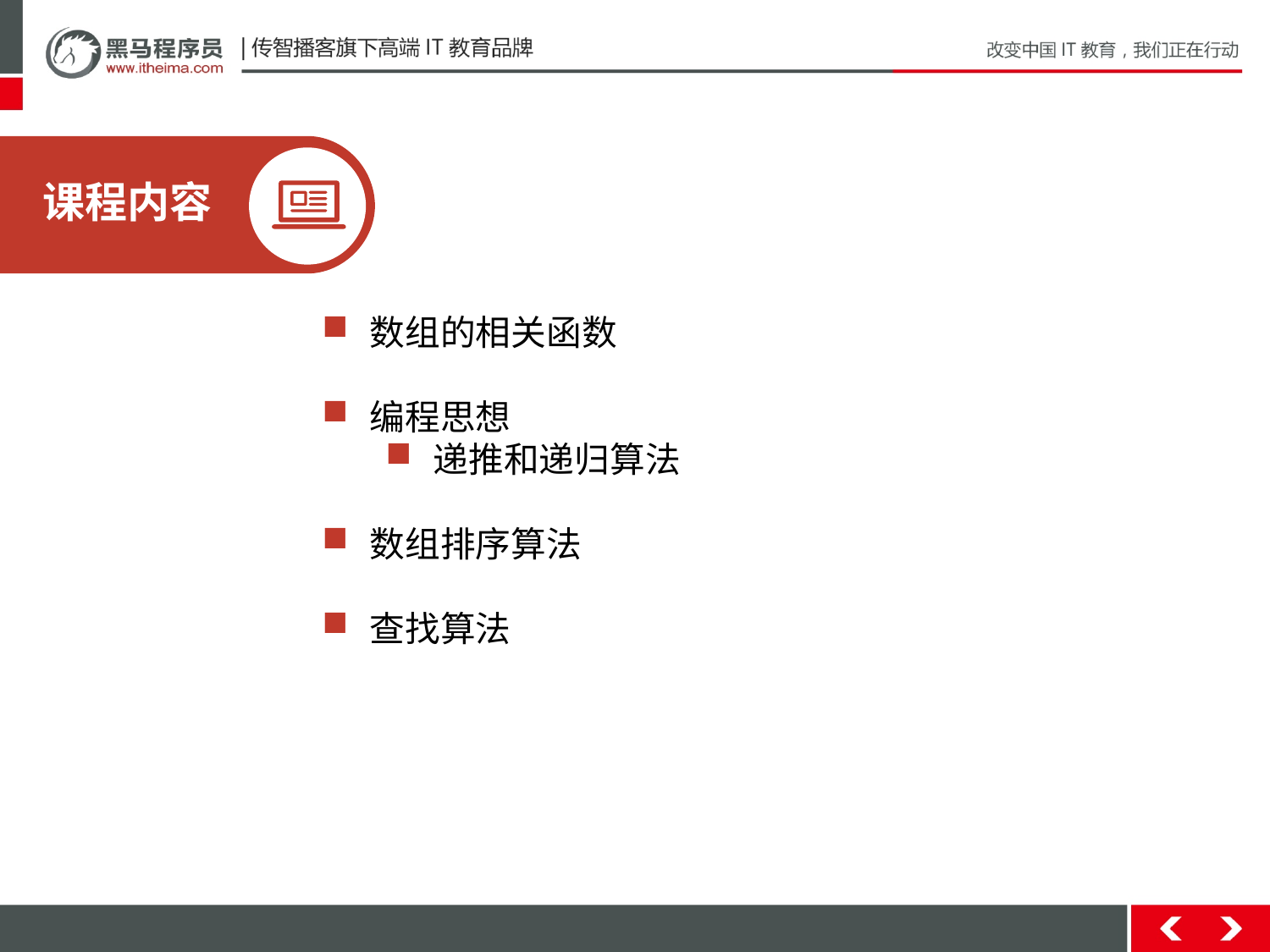

课程内容

数组的相关函数

编程思想
递推和递归算法

数组排序算法

查找算法